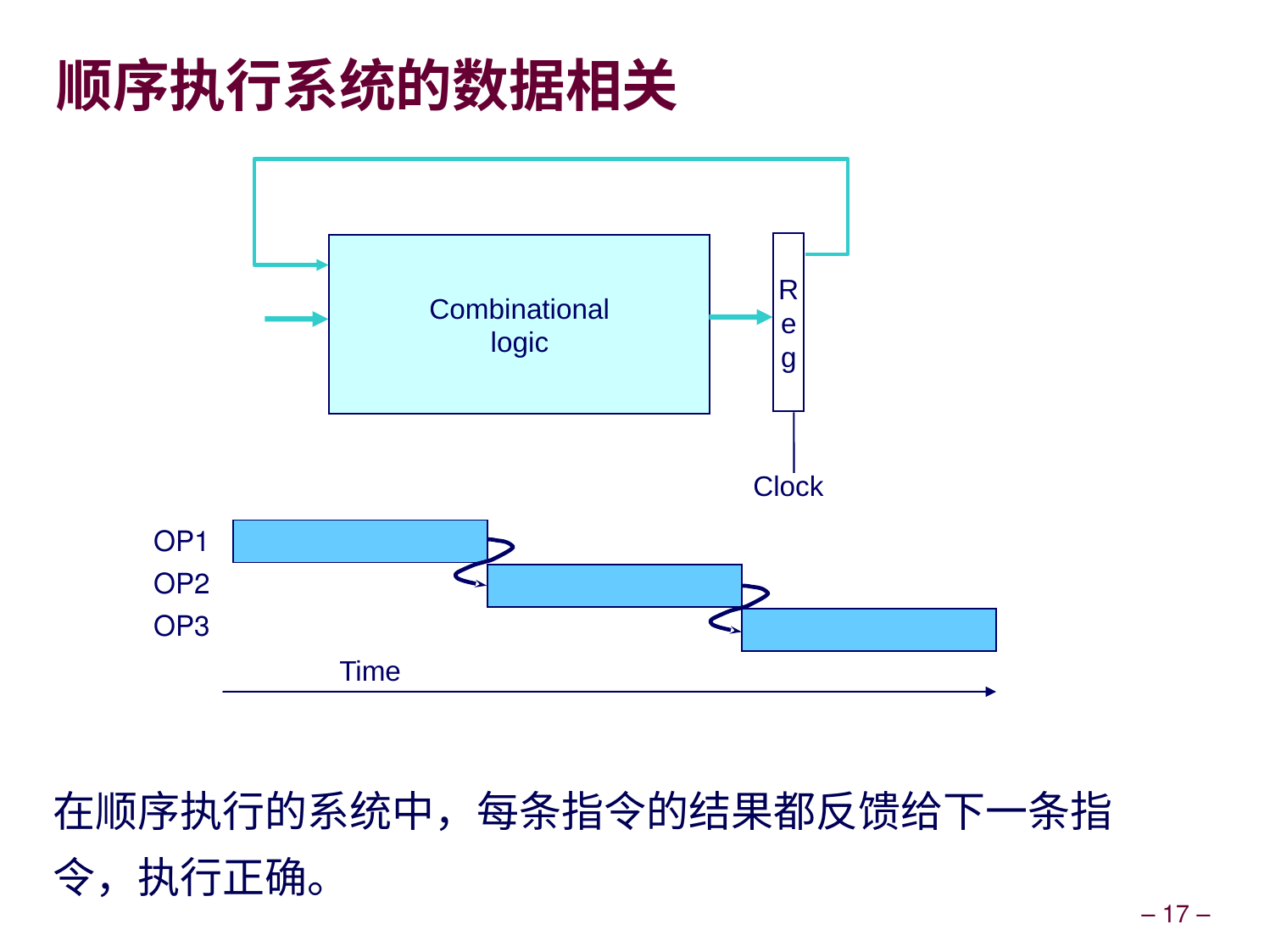

# 顺序执行系统的数据相关

R
e
g
Combinational
logic

Clock
OP1

OP2

OP3

Time

在顺序执行的系统中，每条指令的结果都反馈给下一条指令，执行正确。